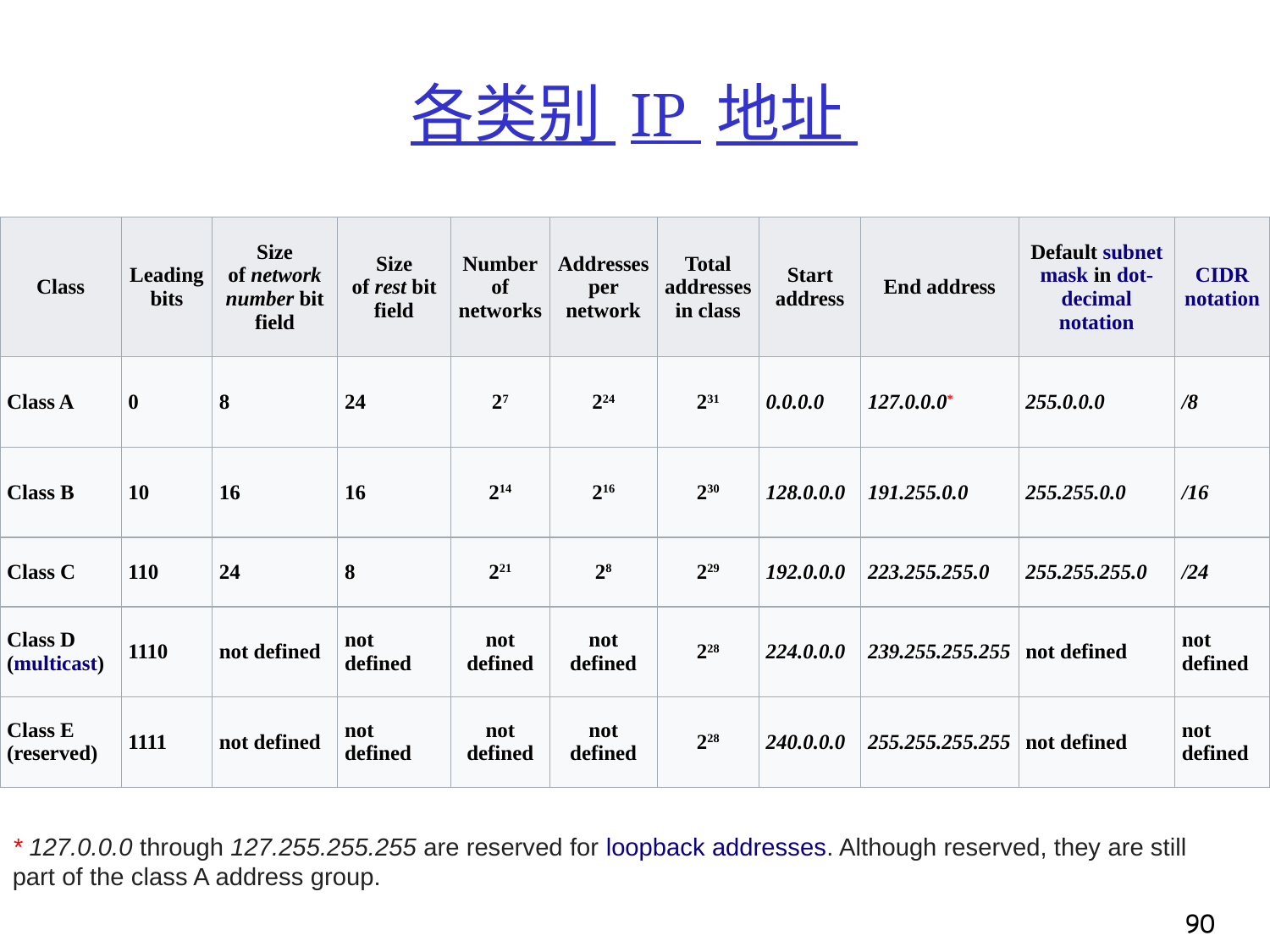

# 各类别 IP 地址
| Class | Leading bits | Size of network number bit field | Size of rest bit field | Number of networks | Addresses per network | Total addresses in class | Start address | End address | Default subnet mask in dot-decimal notation | CIDR notation |
| --- | --- | --- | --- | --- | --- | --- | --- | --- | --- | --- |
| Class A | 0 | 8 | 24 | 27 | 224 | 231 | 0.0.0.0 | 127.0.0.0\* | 255.0.0.0 | /8 |
| Class B | 10 | 16 | 16 | 214 | 216 | 230 | 128.0.0.0 | 191.255.0.0 | 255.255.0.0 | /16 |
| Class C | 110 | 24 | 8 | 221 | 28 | 229 | 192.0.0.0 | 223.255.255.0 | 255.255.255.0 | /24 |
| Class D (multicast) | 1110 | not defined | not defined | not defined | not defined | 228 | 224.0.0.0 | 239.255.255.255 | not defined | not defined |
| Class E (reserved) | 1111 | not defined | not defined | not defined | not defined | 228 | 240.0.0.0 | 255.255.255.255 | not defined | not defined |
* 127.0.0.0 through 127.255.255.255 are reserved for loopback addresses. Although reserved, they are still part of the class A address group.
90